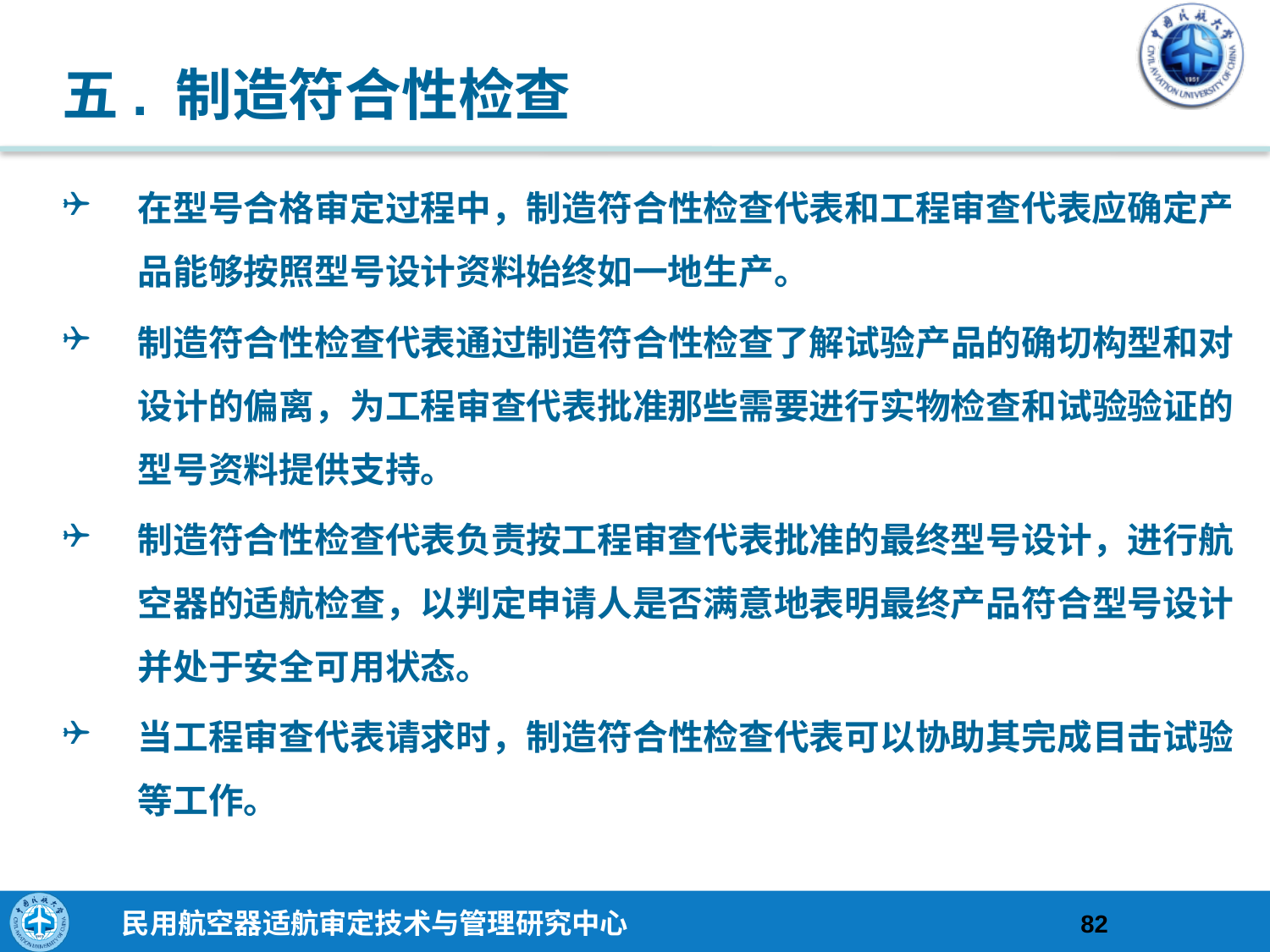

# 五. 制造符合性检查
在型号合格审定过程中，制造符合性检查代表和工程审查代表应确定产品能够按照型号设计资料始终如一地生产。
制造符合性检查代表通过制造符合性检查了解试验产品的确切构型和对设计的偏离，为工程审查代表批准那些需要进行实物检查和试验验证的型号资料提供支持。
制造符合性检查代表负责按工程审查代表批准的最终型号设计，进行航空器的适航检查，以判定申请人是否满意地表明最终产品符合型号设计并处于安全可用状态。
当工程审查代表请求时，制造符合性检查代表可以协助其完成目击试验等工作。